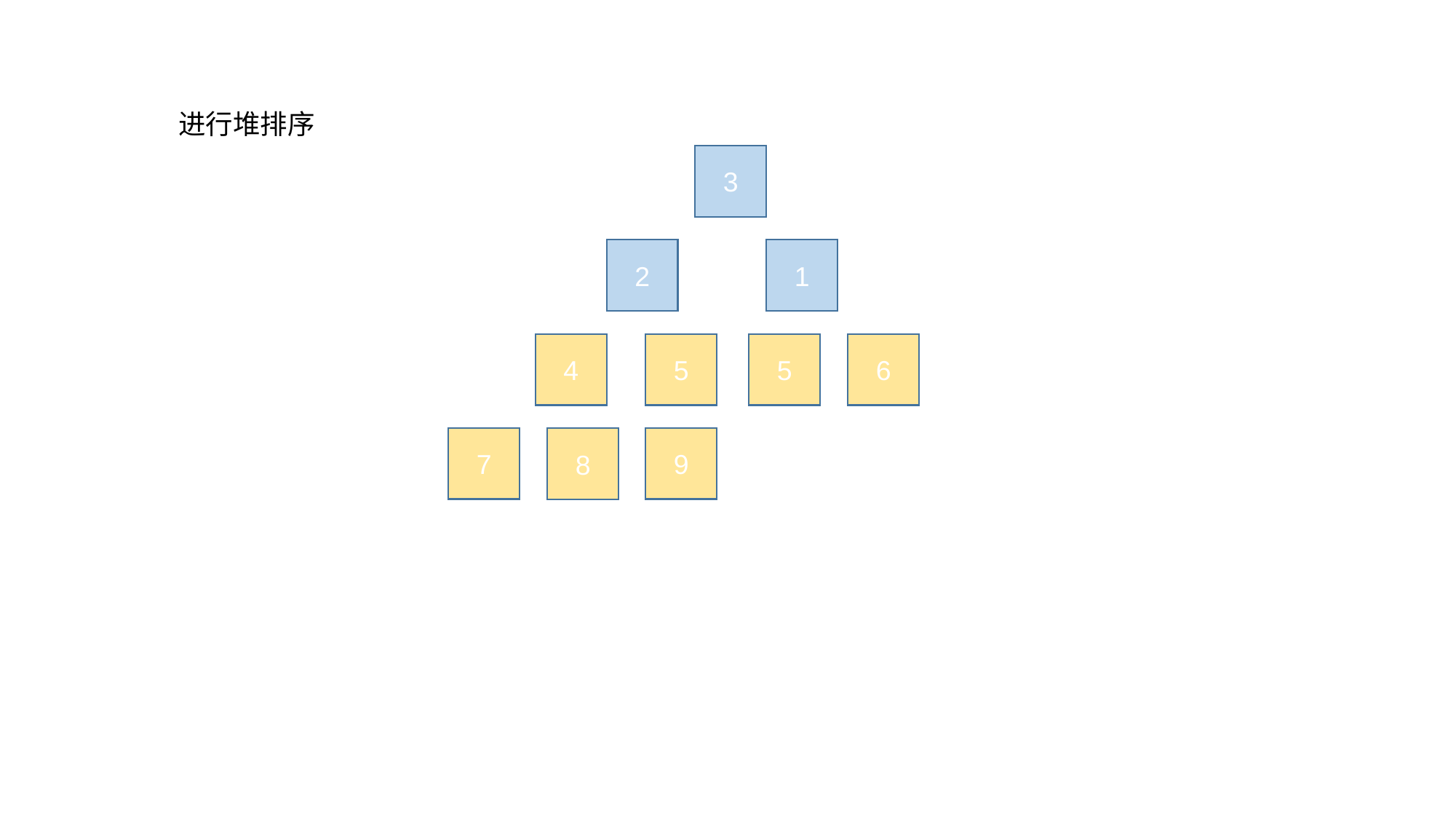

进行堆排序
3
2
1
4
5
5
6
7
9
8